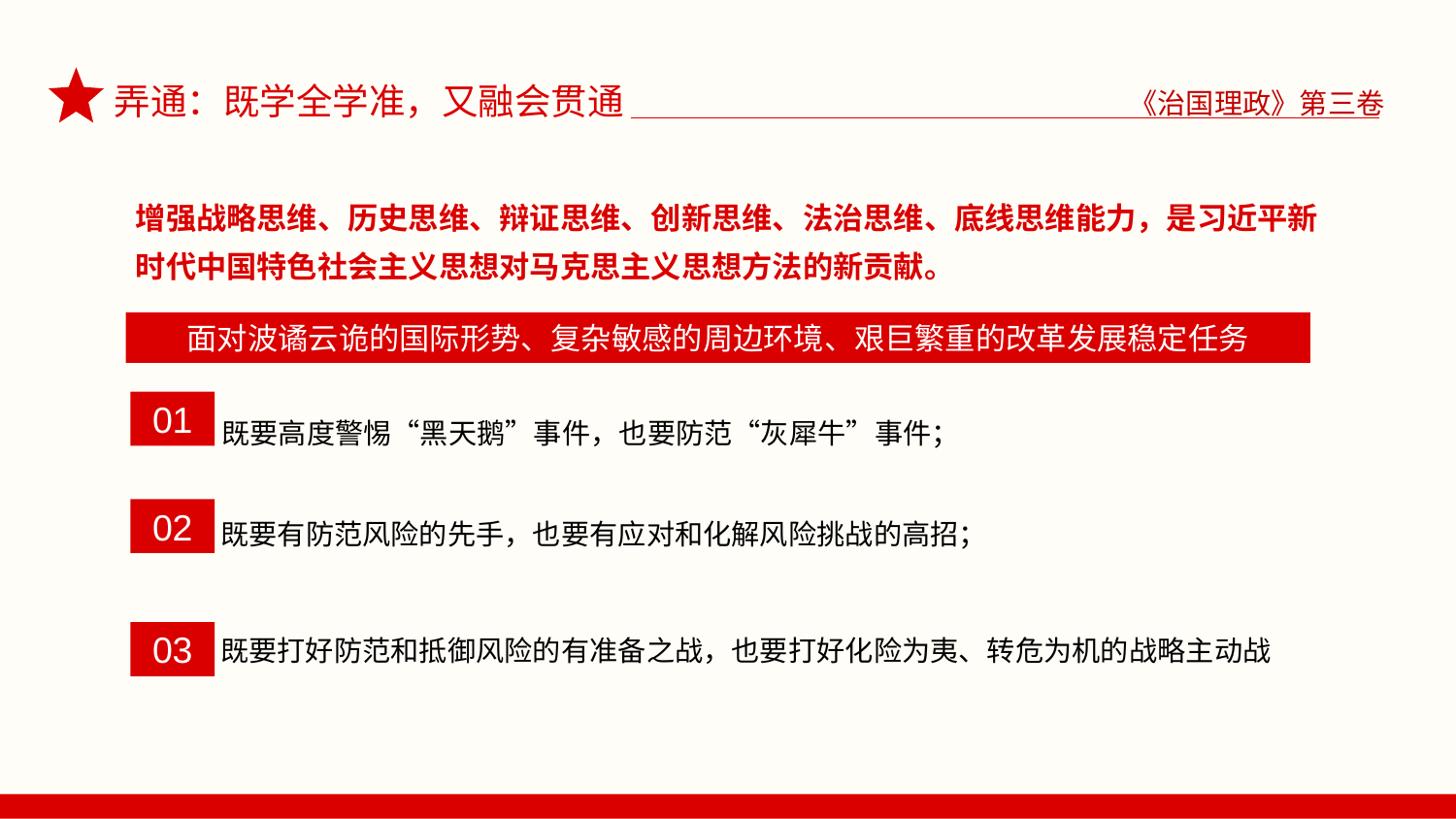

增强战略思维、历史思维、辩证思维、创新思维、法治思维、底线思维能力，是习近平新时代中国特色社会主义思想对马克思主义思想方法的新贡献。
面对波谲云诡的国际形势、复杂敏感的周边环境、艰巨繁重的改革发展稳定任务
01
既要高度警惕“黑天鹅”事件，也要防范“灰犀牛”事件；
02
既要有防范风险的先手，也要有应对和化解风险挑战的高招；
既要打好防范和抵御风险的有准备之战，也要打好化险为夷、转危为机的战略主动战
03